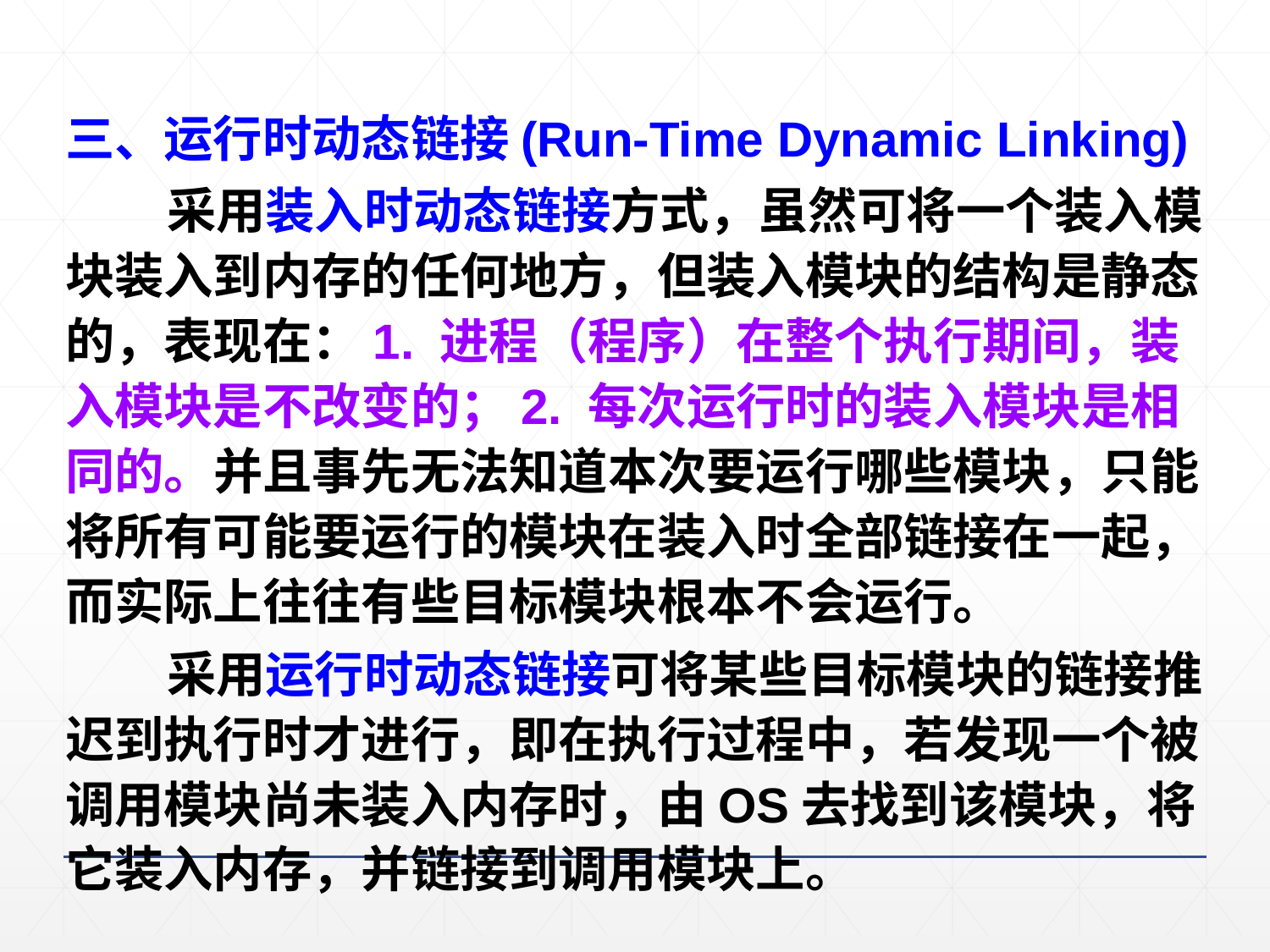

三、运行时动态链接(Run-Time Dynamic Linking)
        采用装入时动态链接方式，虽然可将一个装入模块装入到内存的任何地方，但装入模块的结构是静态的，表现在：1. 进程（程序）在整个执行期间，装入模块是不改变的；2. 每次运行时的装入模块是相同的。并且事先无法知道本次要运行哪些模块，只能将所有可能要运行的模块在装入时全部链接在一起，而实际上往往有些目标模块根本不会运行。
        采用运行时动态链接可将某些目标模块的链接推迟到执行时才进行，即在执行过程中，若发现一个被调用模块尚未装入内存时，由OS去找到该模块，将它装入内存，并链接到调用模块上。